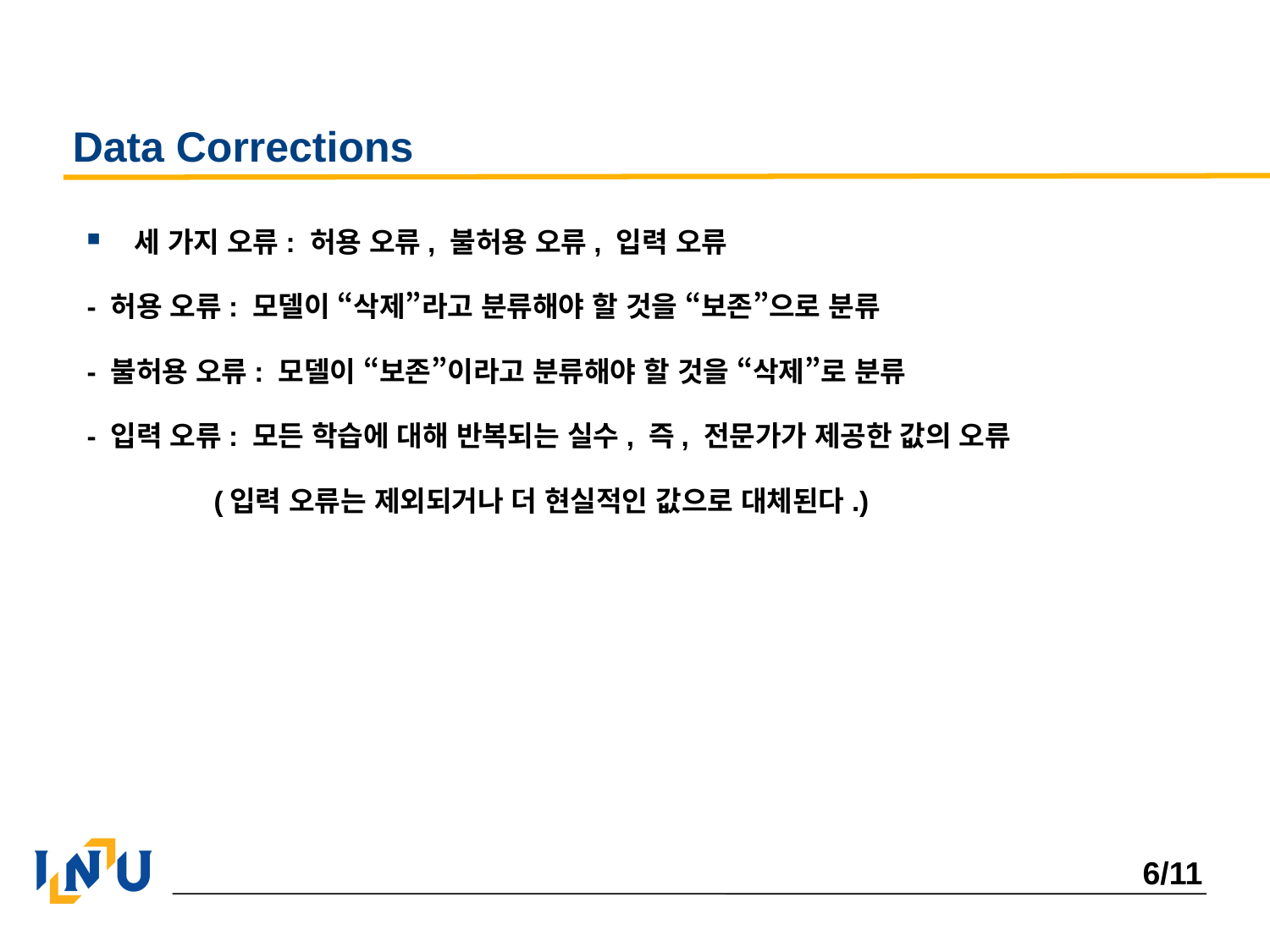

# Data Corrections
세 가지 오류: 허용 오류, 불허용 오류, 입력 오류
- 허용 오류: 모델이 “삭제”라고 분류해야 할 것을 “보존”으로 분류
- 불허용 오류: 모델이 “보존”이라고 분류해야 할 것을 “삭제”로 분류
- 입력 오류: 모든 학습에 대해 반복되는 실수, 즉, 전문가가 제공한 값의 오류
	(입력 오류는 제외되거나 더 현실적인 값으로 대체된다.)